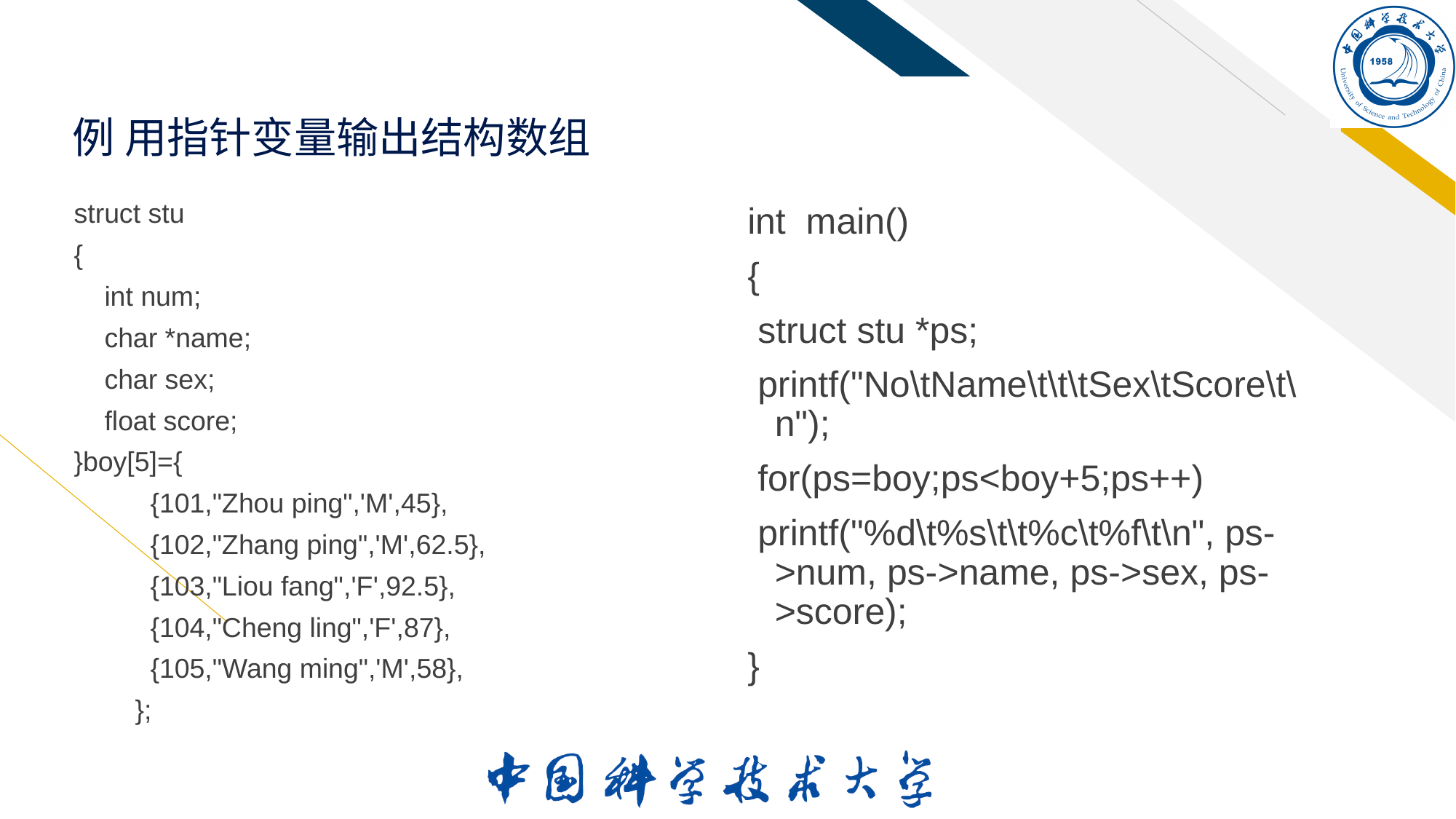

# 例 用指针变量输出结构数组
struct stu
{
    int num;
    char *name;
    char sex;
    float score;
}boy[5]={
          {101,"Zhou ping",'M',45},
          {102,"Zhang ping",'M',62.5},
          {103,"Liou fang",'F',92.5},
          {104,"Cheng ling",'F',87},
          {105,"Wang ming",'M',58},
        };
int  main()
{
 struct stu *ps;
 printf("No\tName\t\t\tSex\tScore\t\n");
 for(ps=boy;ps<boy+5;ps++)
 printf("%d\t%s\t\t%c\t%f\t\n", ps->num, ps->name, ps->sex, ps->score);
}